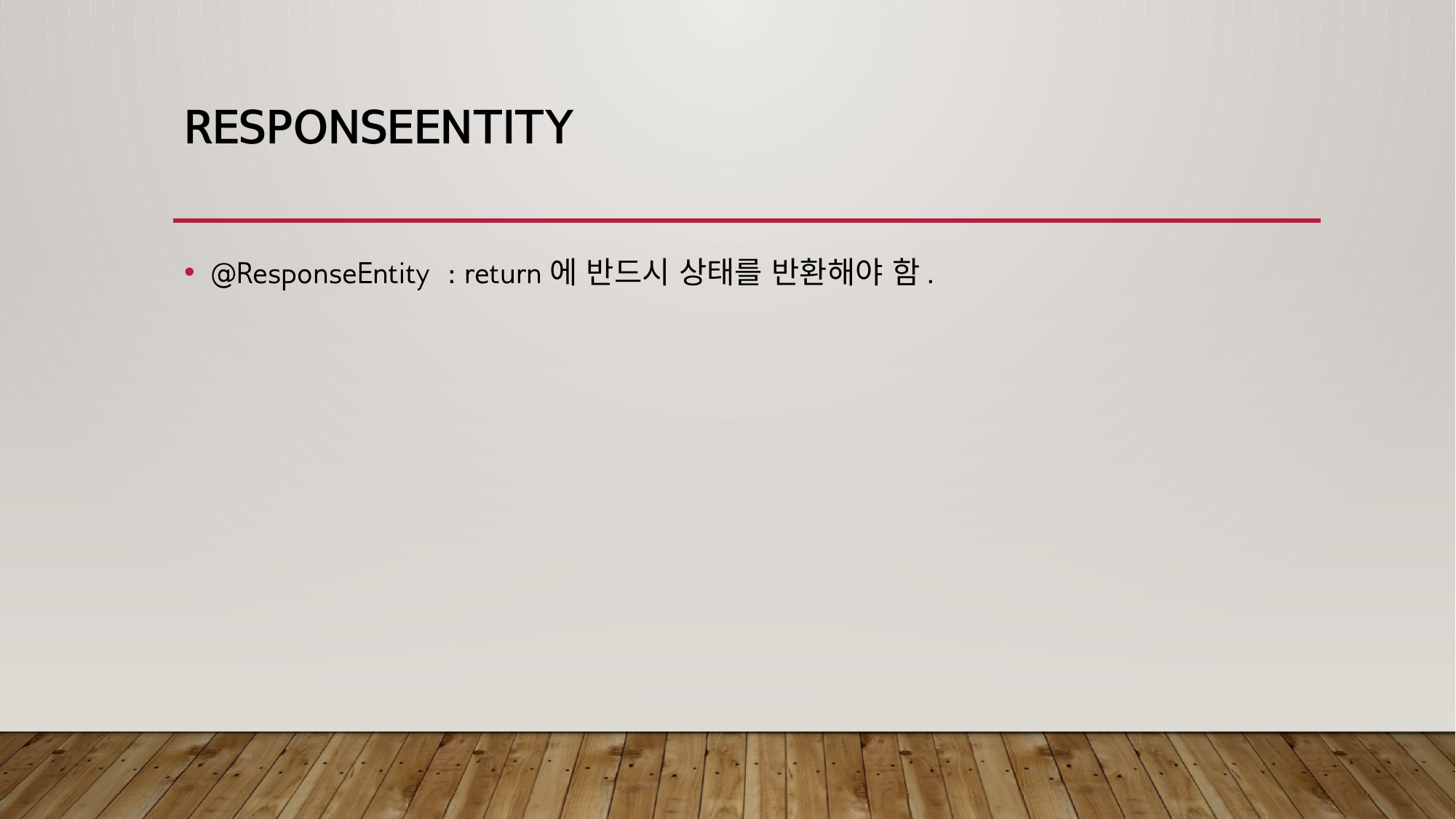

# ResponseEntity
@ResponseEntity  : return에 반드시 상태를 반환해야 함.